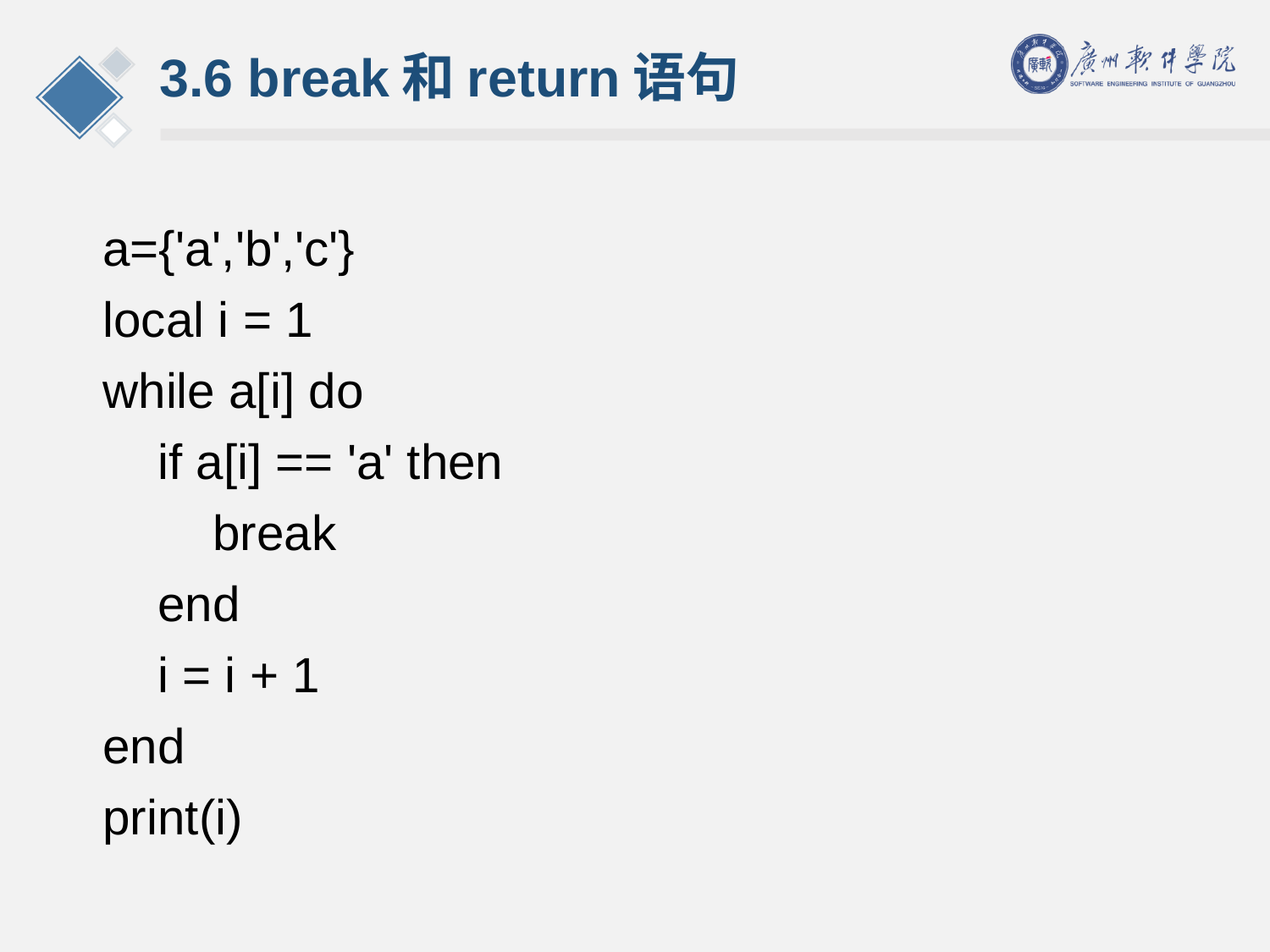

# 3.6 break和return语句
a={'a','b','c'}
local i = 1
while a[i] do
    if a[i] == 'a' then
        break
    end
    i = i + 1
end
print(i)